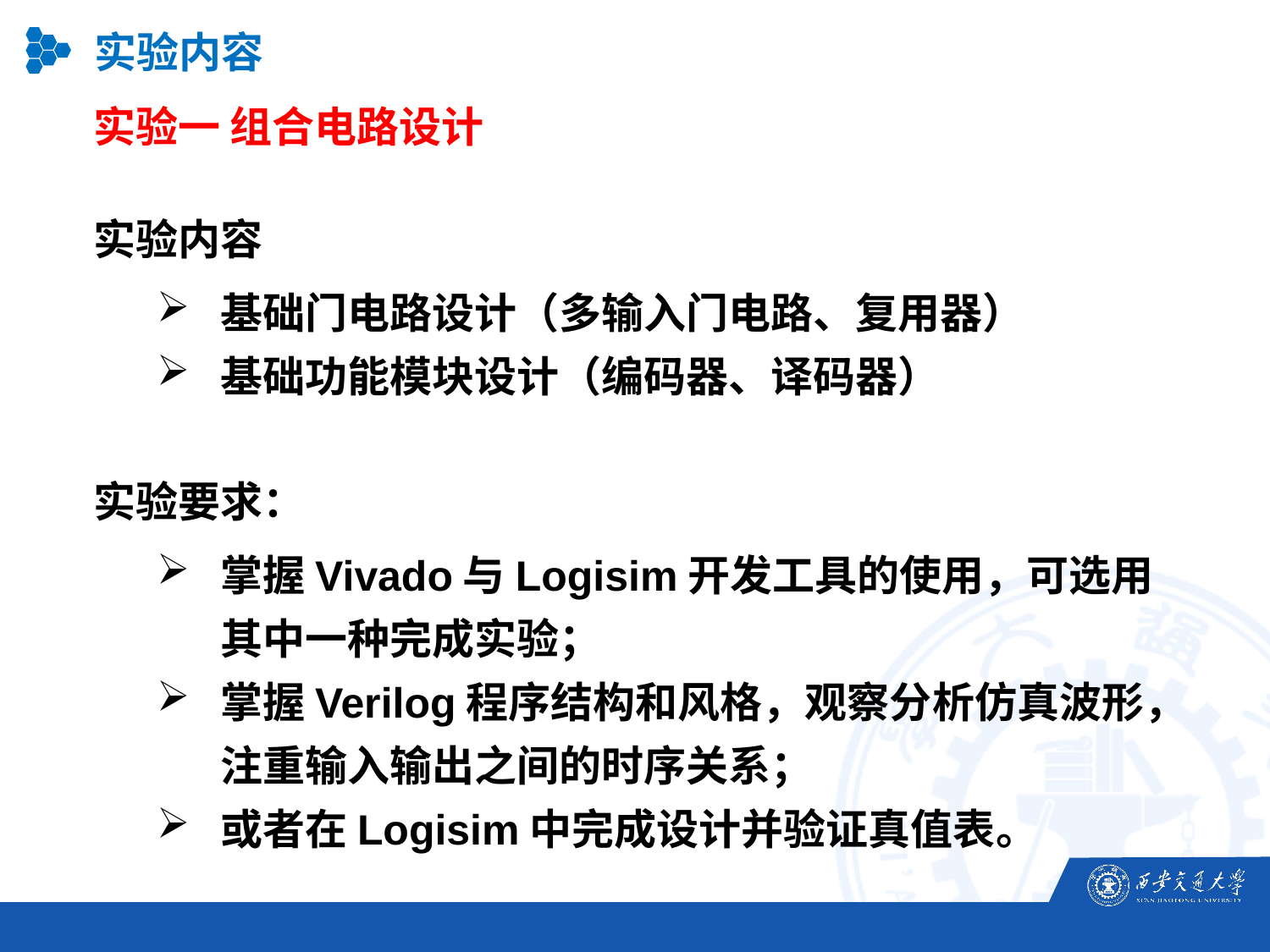

实验内容
实验一 组合电路设计

实验内容
基础门电路设计（多输入门电路、复用器）
基础功能模块设计（编码器、译码器）

实验要求：
掌握Vivado与Logisim开发工具的使用，可选用其中一种完成实验；
掌握Verilog程序结构和风格，观察分析仿真波形，注重输入输出之间的时序关系；
或者在Logisim中完成设计并验证真值表。